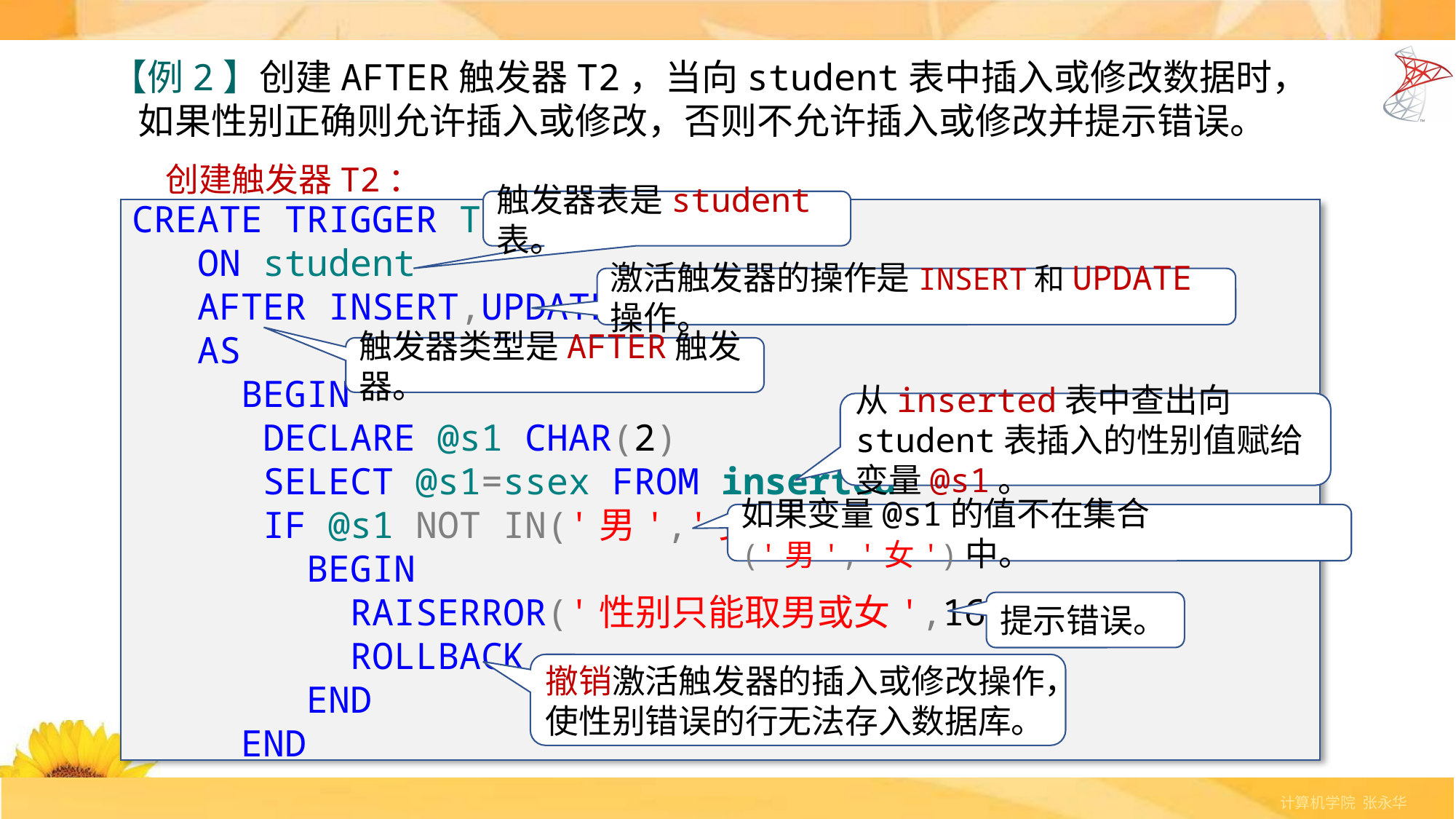

【例2】创建AFTER触发器T2，当向student表中插入或修改数据时，如果性别正确则允许插入或修改，否则不允许插入或修改并提示错误。
创建触发器T2：
触发器表是student表。
CREATE TRIGGER T2
   ON student
   AFTER INSERT,UPDATE
   AS
     BEGIN
	 DECLARE @s1 CHAR(2)
	 SELECT @s1=ssex FROM inserted
	 IF @s1 NOT IN('男','女')
	   BEGIN
	     RAISERROR('性别只能取男或女',16,1)
	     ROLLBACK
	   END
     END
激活触发器的操作是INSERT和UPDATE操作。
触发器类型是AFTER触发器。
从inserted表中查出向student表插入的性别值赋给变量@s1。
如果变量@s1的值不在集合('男','女')中。
提示错误。
撤销激活触发器的插入或修改操作，使性别错误的行无法存入数据库。